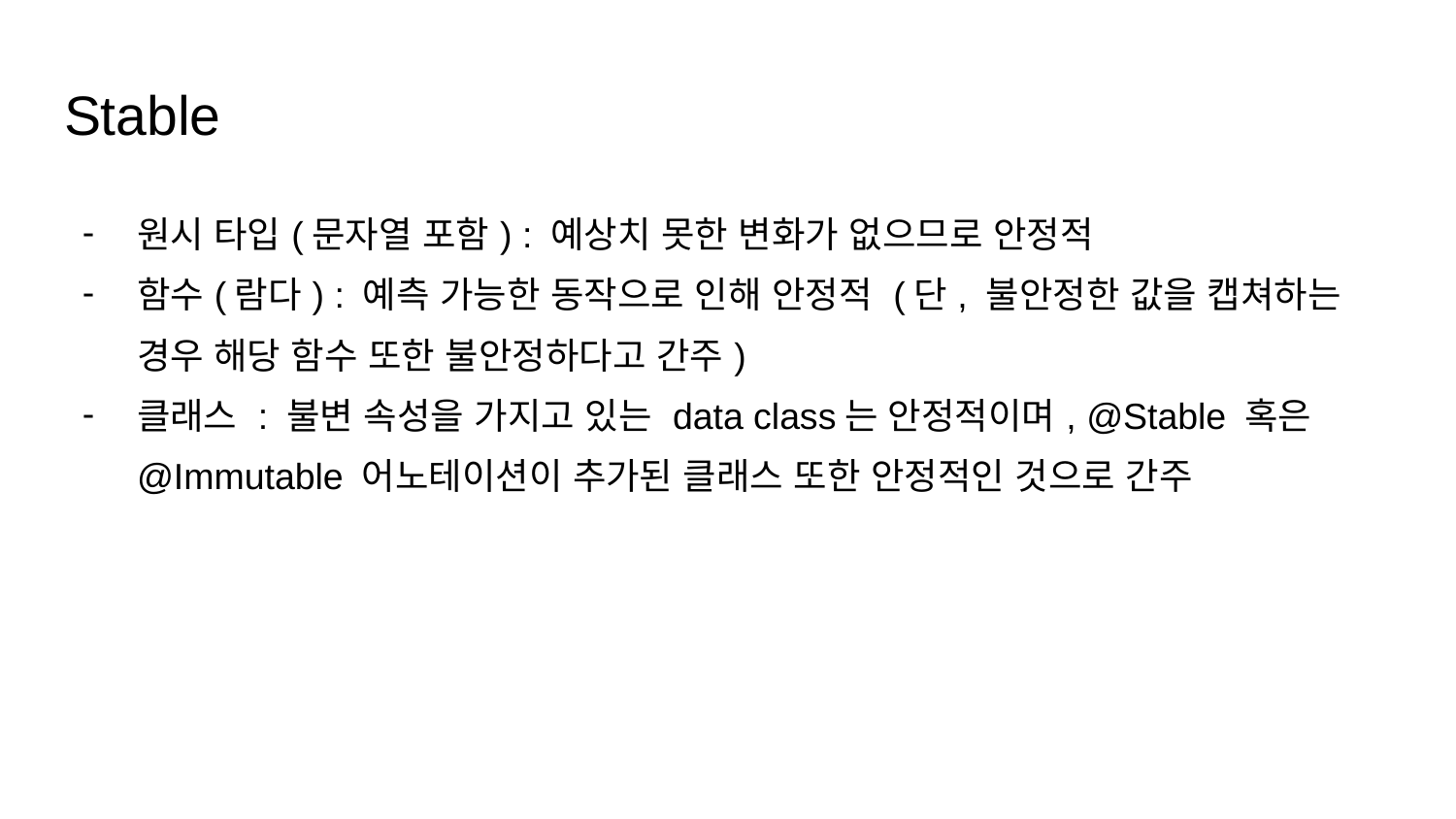

# Stable
원시 타입(문자열 포함) : 예상치 못한 변화가 없으므로 안정적
함수(람다) : 예측 가능한 동작으로 인해 안정적 (단, 불안정한 값을 캡쳐하는 경우 해당 함수 또한 불안정하다고 간주)
클래스 : 불변 속성을 가지고 있는 data class는 안정적이며, @Stable 혹은 @Immutable 어노테이션이 추가된 클래스 또한 안정적인 것으로 간주